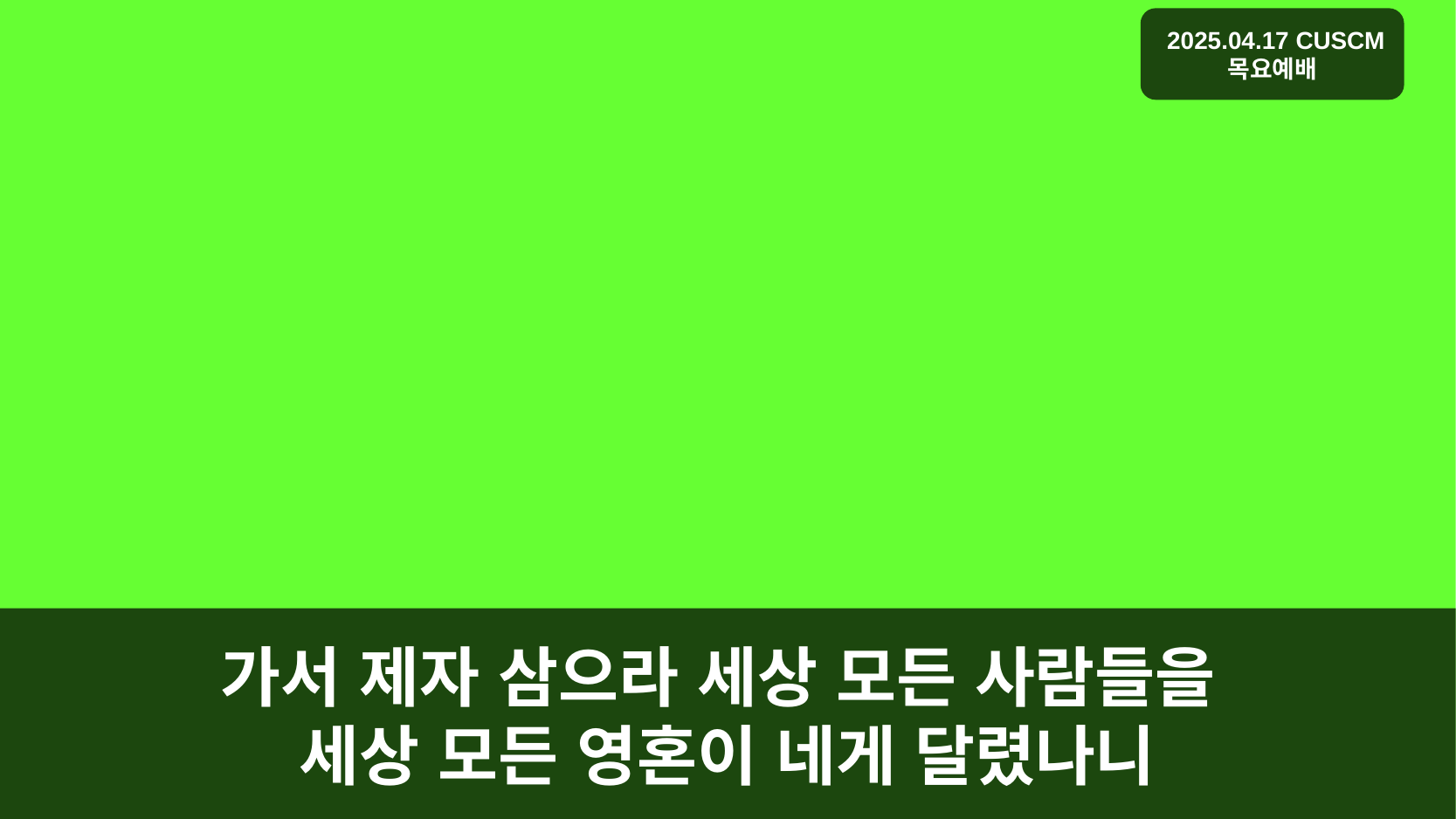

# 가서 제자 삼으라 세상 모든 사람들을 세상 모든 영혼이 네게 달렸나니